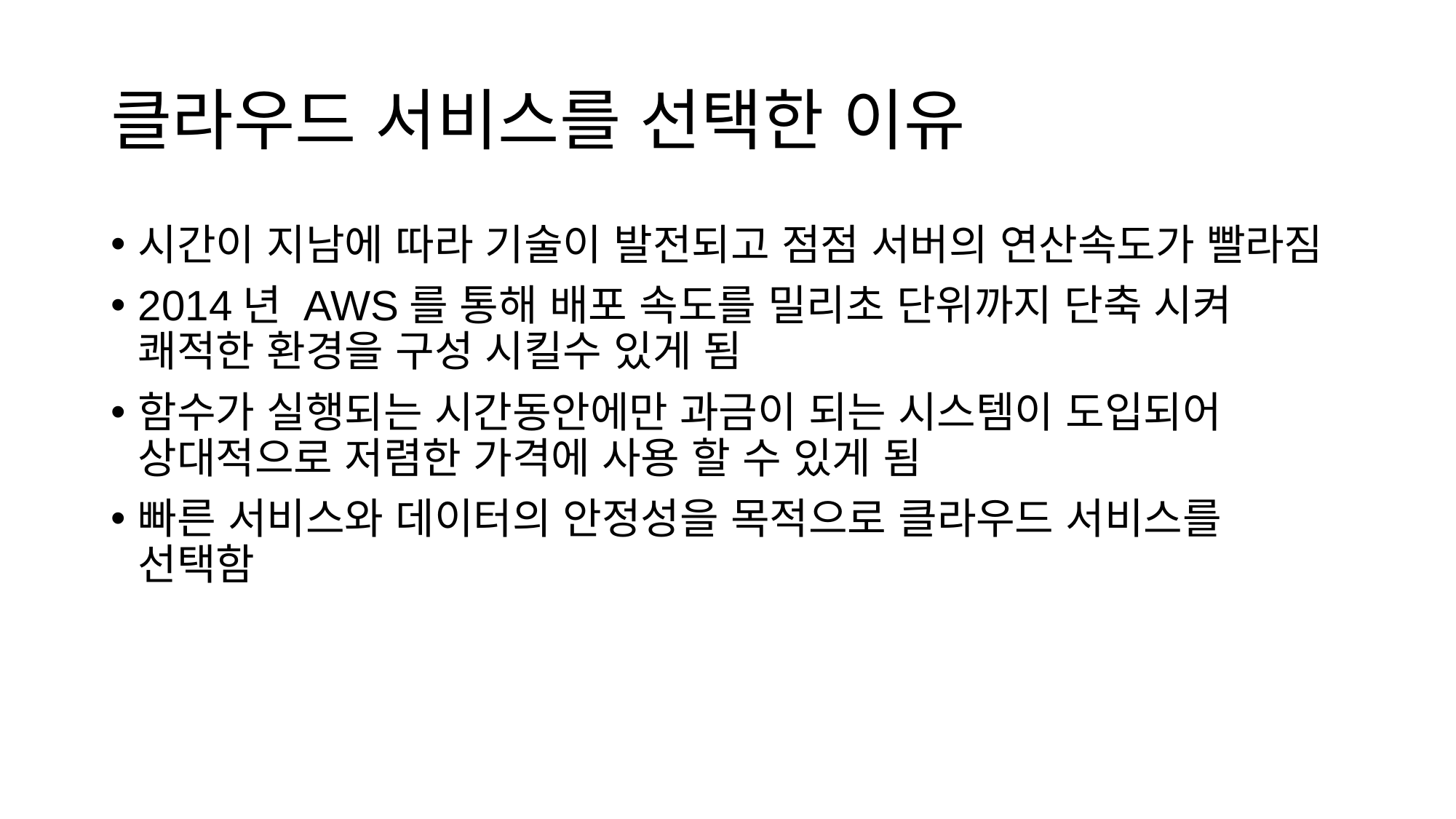

# 클라우드 서비스를 선택한 이유
시간이 지남에 따라 기술이 발전되고 점점 서버의 연산속도가 빨라짐
2014년 AWS를 통해 배포 속도를 밀리초 단위까지 단축 시켜 쾌적한 환경을 구성 시킬수 있게 됨
함수가 실행되는 시간동안에만 과금이 되는 시스템이 도입되어 상대적으로 저렴한 가격에 사용 할 수 있게 됨
빠른 서비스와 데이터의 안정성을 목적으로 클라우드 서비스를 선택함